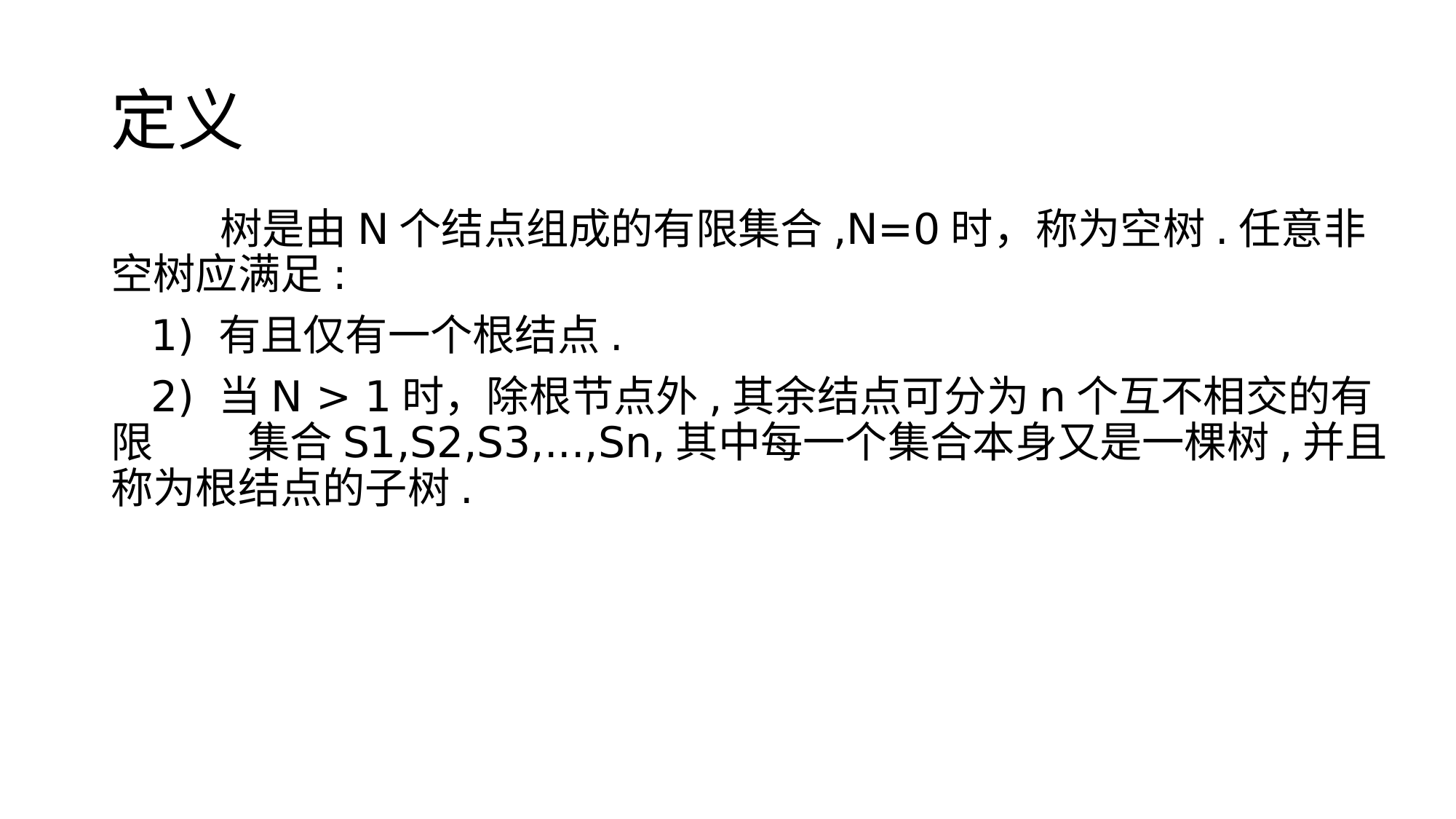

# 定义
	树是由N个结点组成的有限集合,N=0时，称为空树.任意非空树应满足:
   1) 有且仅有一个根结点.
   2) 当N > 1时，除根节点外,其余结点可分为n个互不相交的有限          集合S1,S2,S3,...,Sn,其中每一个集合本身又是一棵树,并且称为根结点的子树.